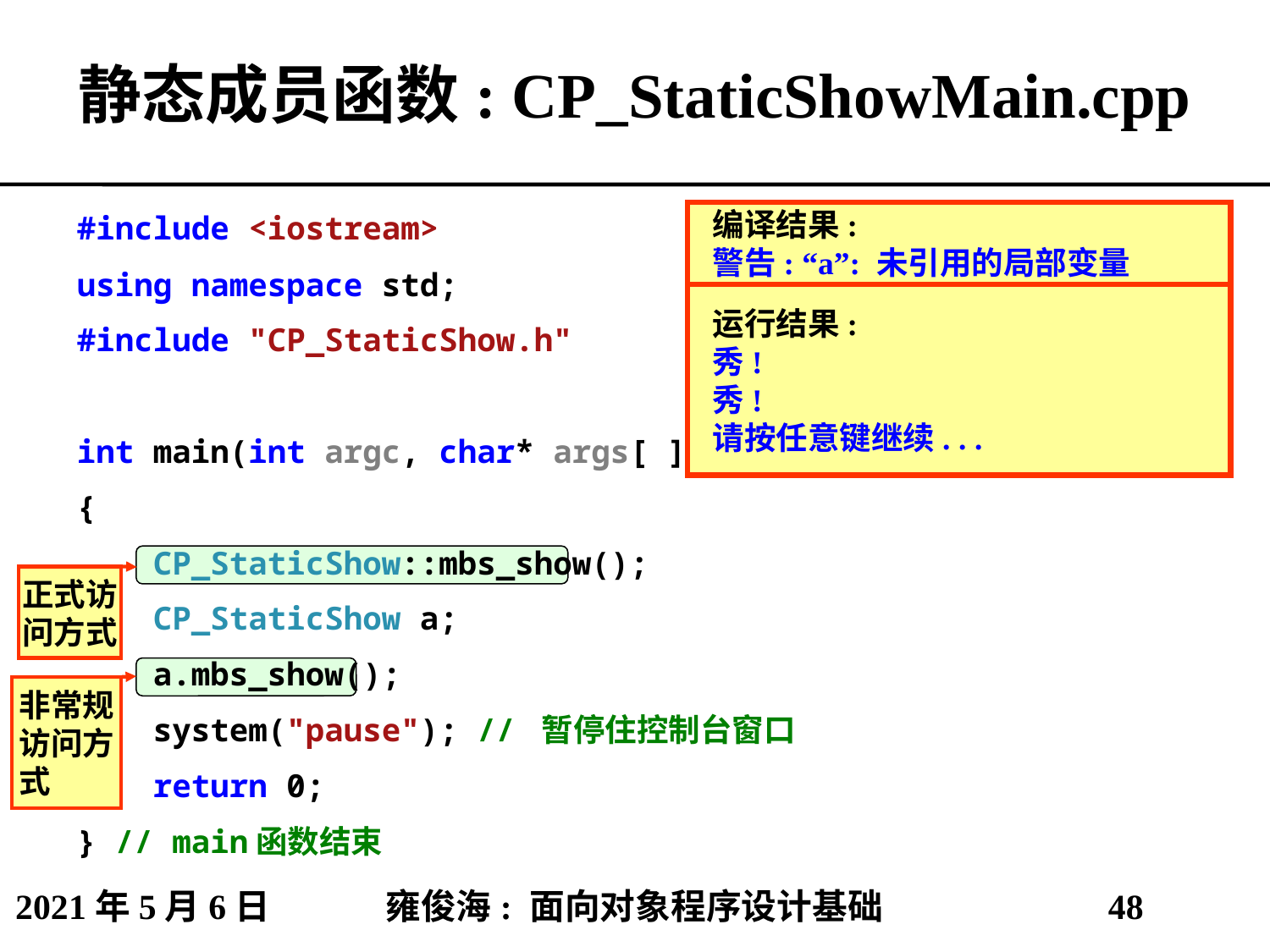

# 静态成员函数: CP_StaticShowMain.cpp

编译结果:
警告: “a”: 未引用的局部变量
#include <iostream>
using namespace std;
#include "CP_StaticShow.h"

int main(int argc, char* args[ ])
{
    CP_StaticShow::mbs_show();
    CP_StaticShow a;
    a.mbs_show();
    system("pause"); // 暂停住控制台窗口
    return 0;
} // main函数结束
运行结果:
秀!
秀!
请按任意键继续. . .

正式访问方式

非常规访问方式
2021年5月6日
雍俊海: 面向对象程序设计基础
48